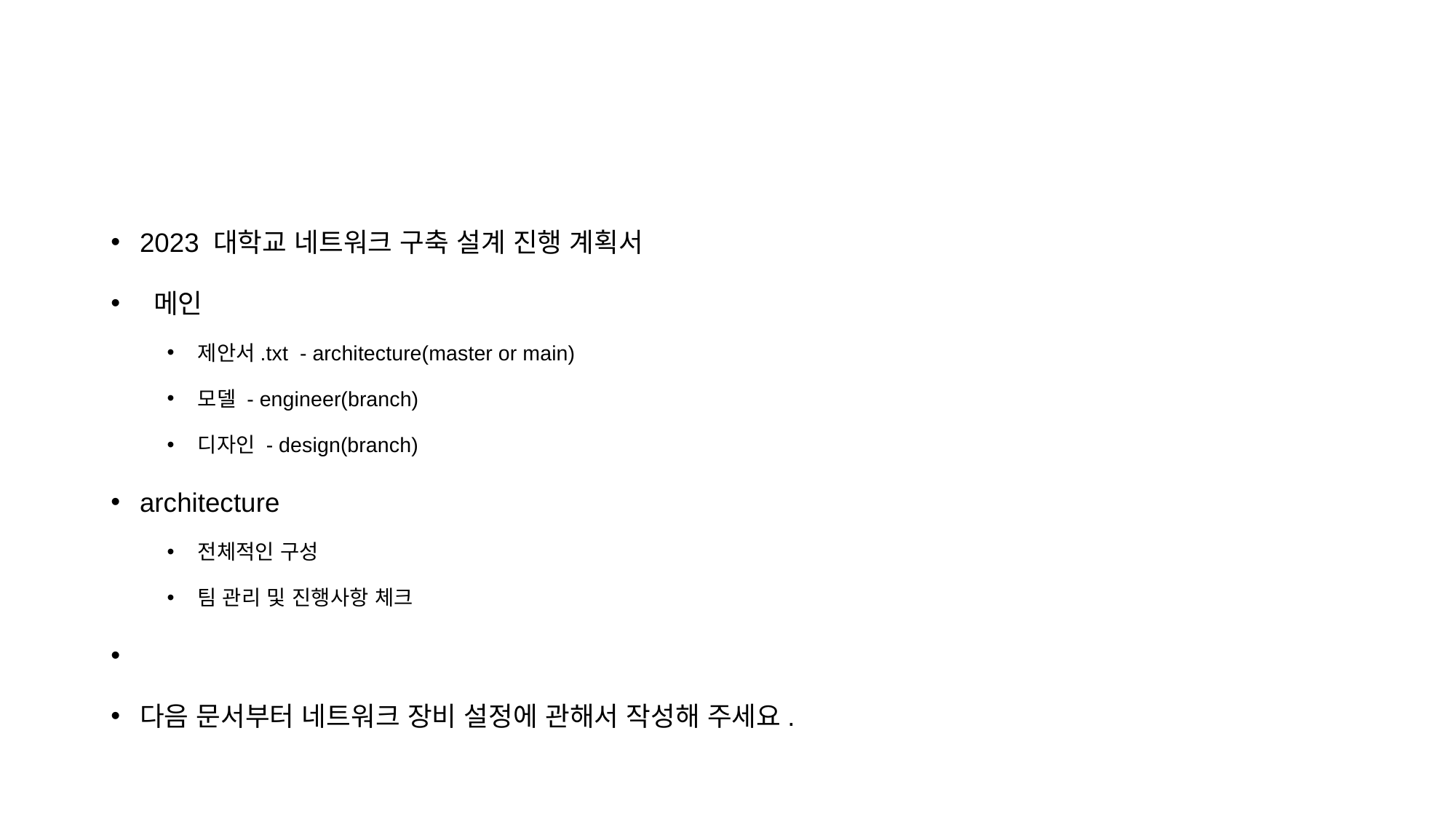

#
2023 대학교 네트워크 구축 설계 진행 계획서
 메인
제안서.txt  - architecture(master or main)
모델 - engineer(branch)
디자인 - design(branch)
architecture
전체적인 구성
팀 관리 및 진행사항 체크

다음 문서부터 네트워크 장비 설정에 관해서 작성해 주세요.